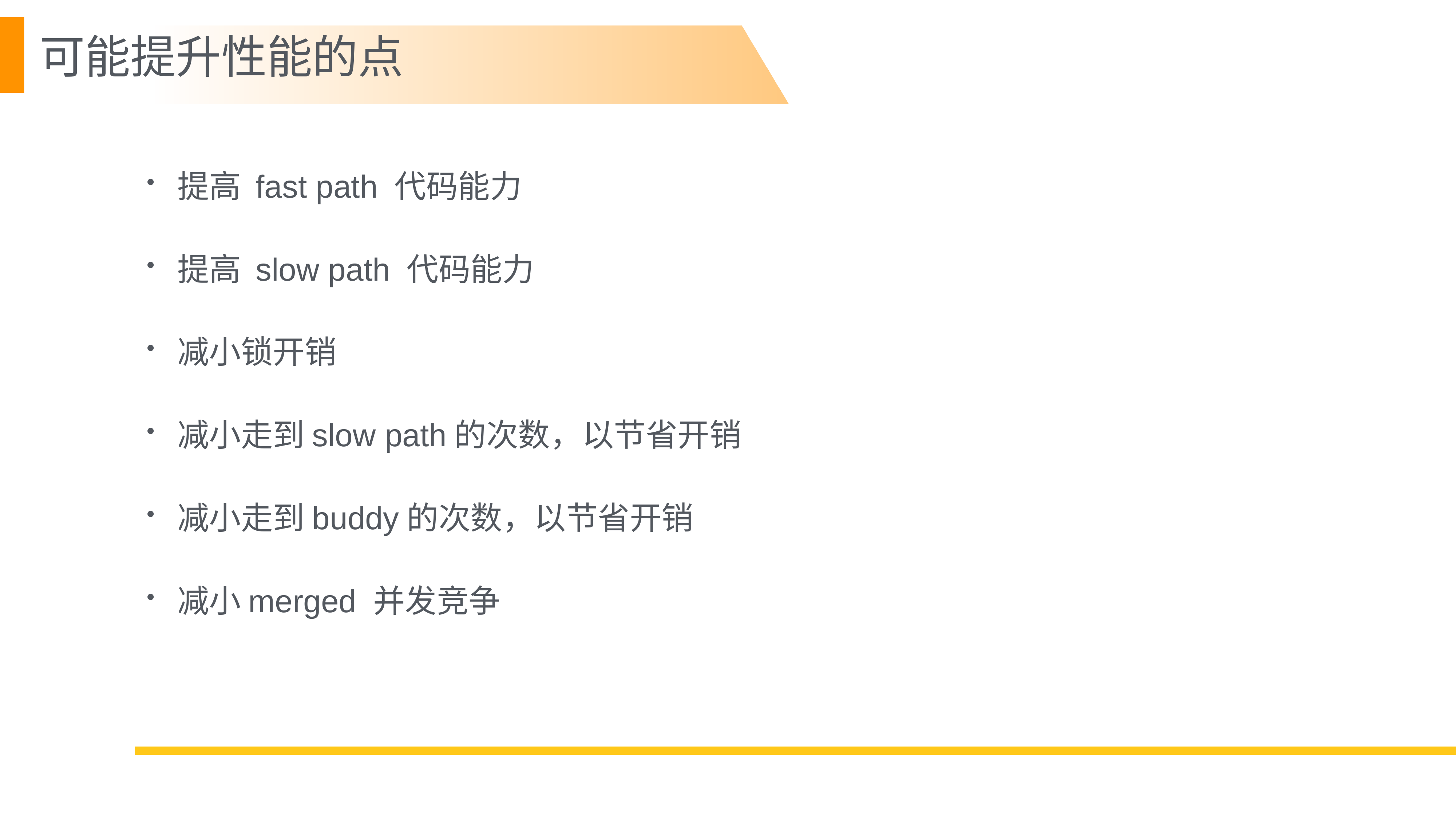

可能提升性能的点
提高 fast path 代码能力
提高 slow path 代码能力
减小锁开销
减小走到slow path的次数，以节省开销
减小走到buddy的次数，以节省开销
减小merged 并发竞争